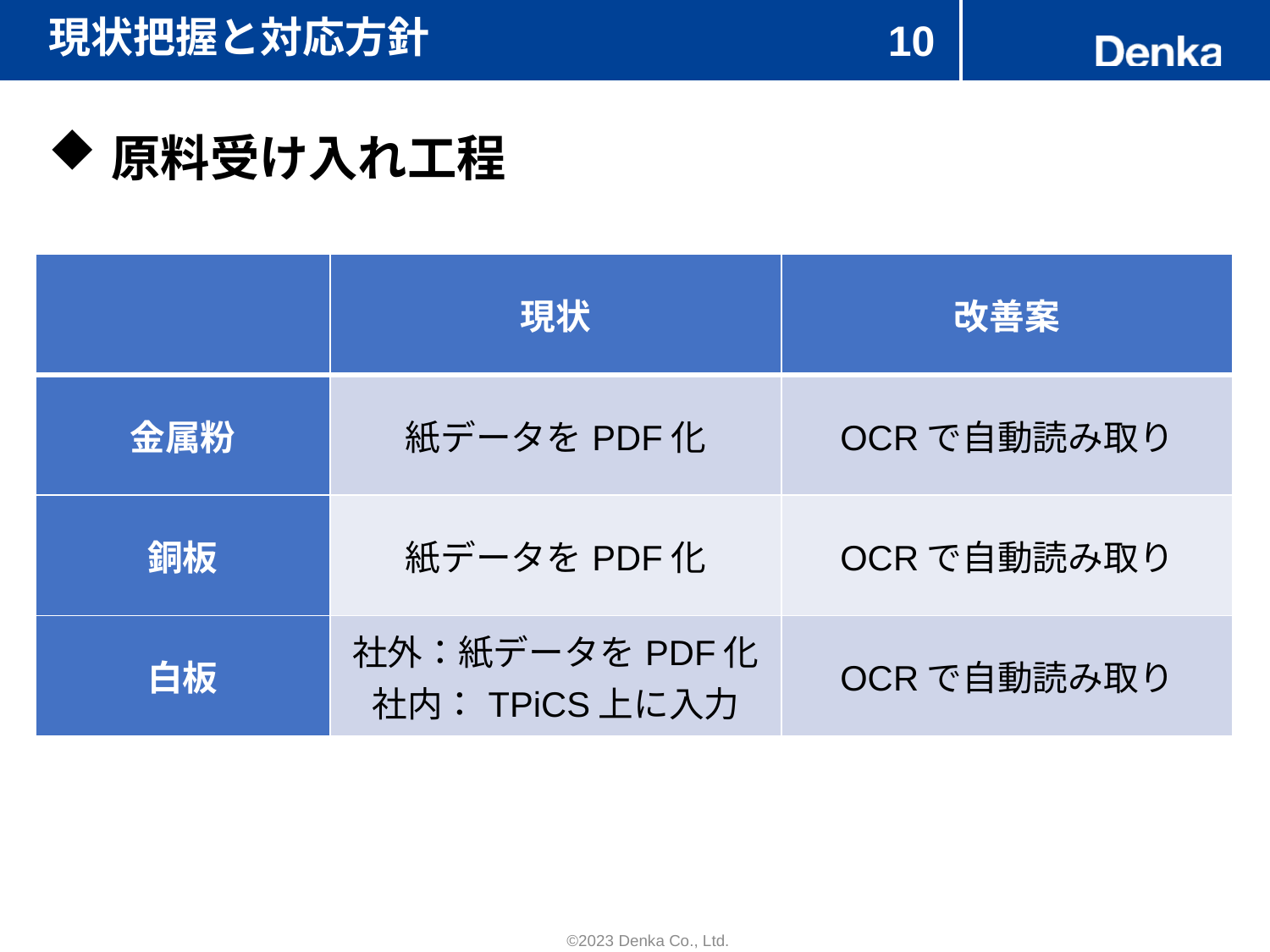

# 現状把握と対応方針
10
原料受け入れ工程
|  | 現状 | 改善案 |
| --- | --- | --- |
| 金属粉 | 紙データをPDF化 | OCRで自動読み取り |
| 銅板 | 紙データをPDF化 | OCRで自動読み取り |
| 白板 | 社外：紙データをPDF化 社内：TPiCS上に入力 | OCRで自動読み取り |